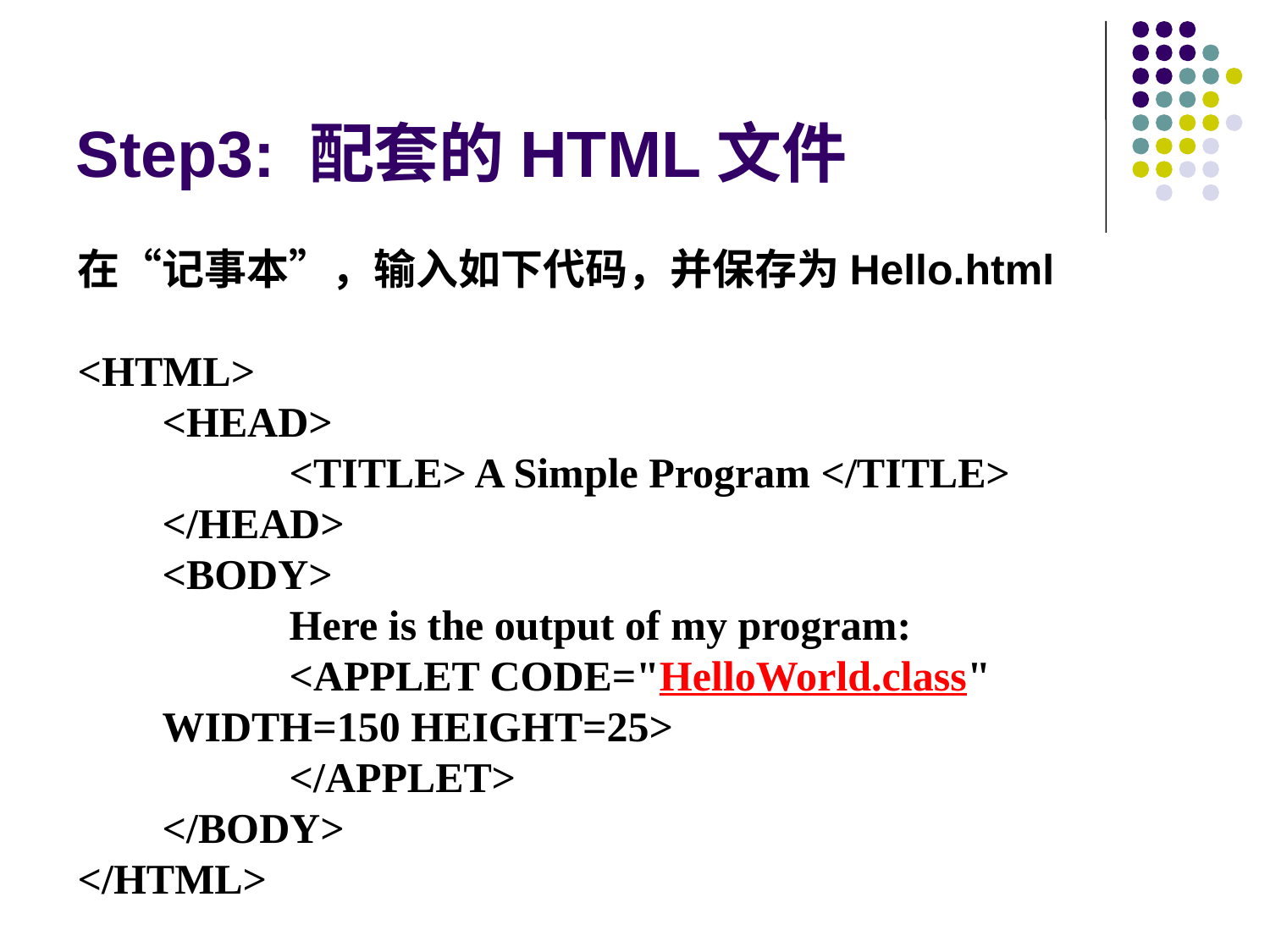

# Step3: 配套的HTML文件
在“记事本”，输入如下代码，并保存为Hello.html

<HTML>
	<HEAD>
		<TITLE> A Simple Program </TITLE>
	</HEAD>
	<BODY>
		Here is the output of my program:
		<APPLET CODE="HelloWorld.class" WIDTH=150 HEIGHT=25>
		</APPLET>
	</BODY>
</HTML>